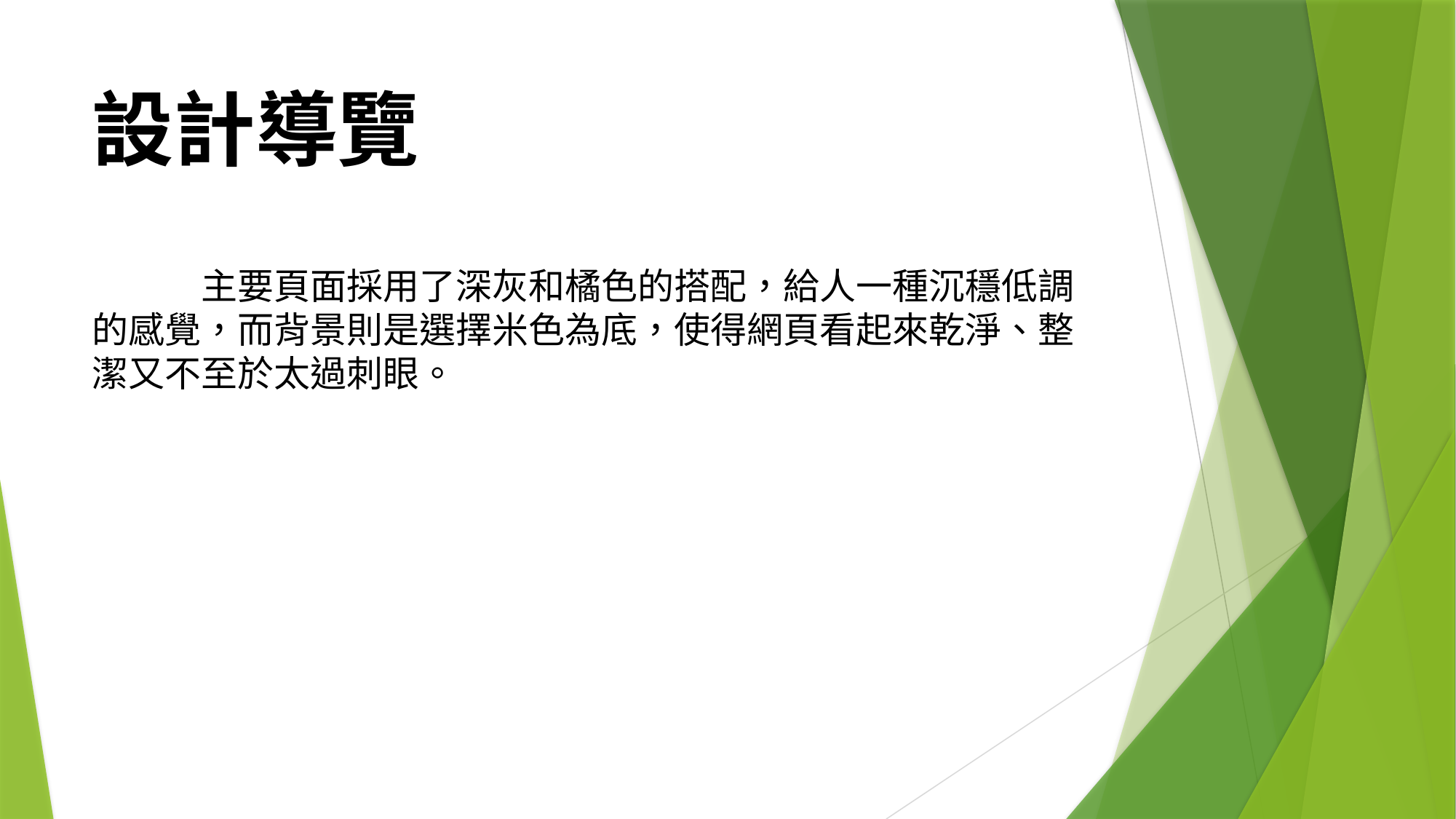

# 設計導覽
	主要頁面採用了深灰和橘色的搭配，給人一種沉穩低調的感覺，而背景則是選擇米色為底，使得網頁看起來乾淨、整潔又不至於太過刺眼。